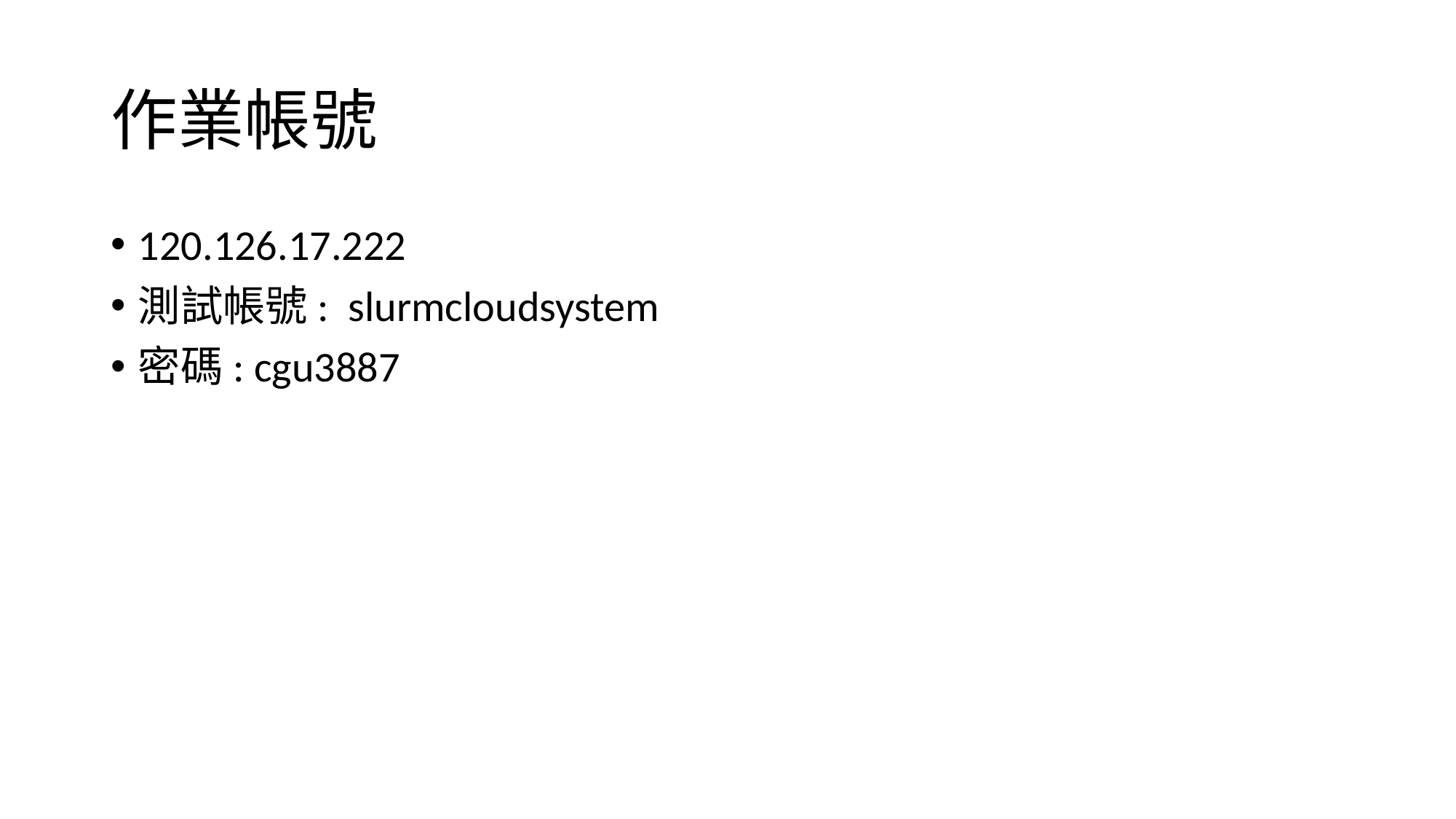

# 作業帳號
120.126.17.222
測試帳號:  slurmcloudsystem
密碼: cgu3887